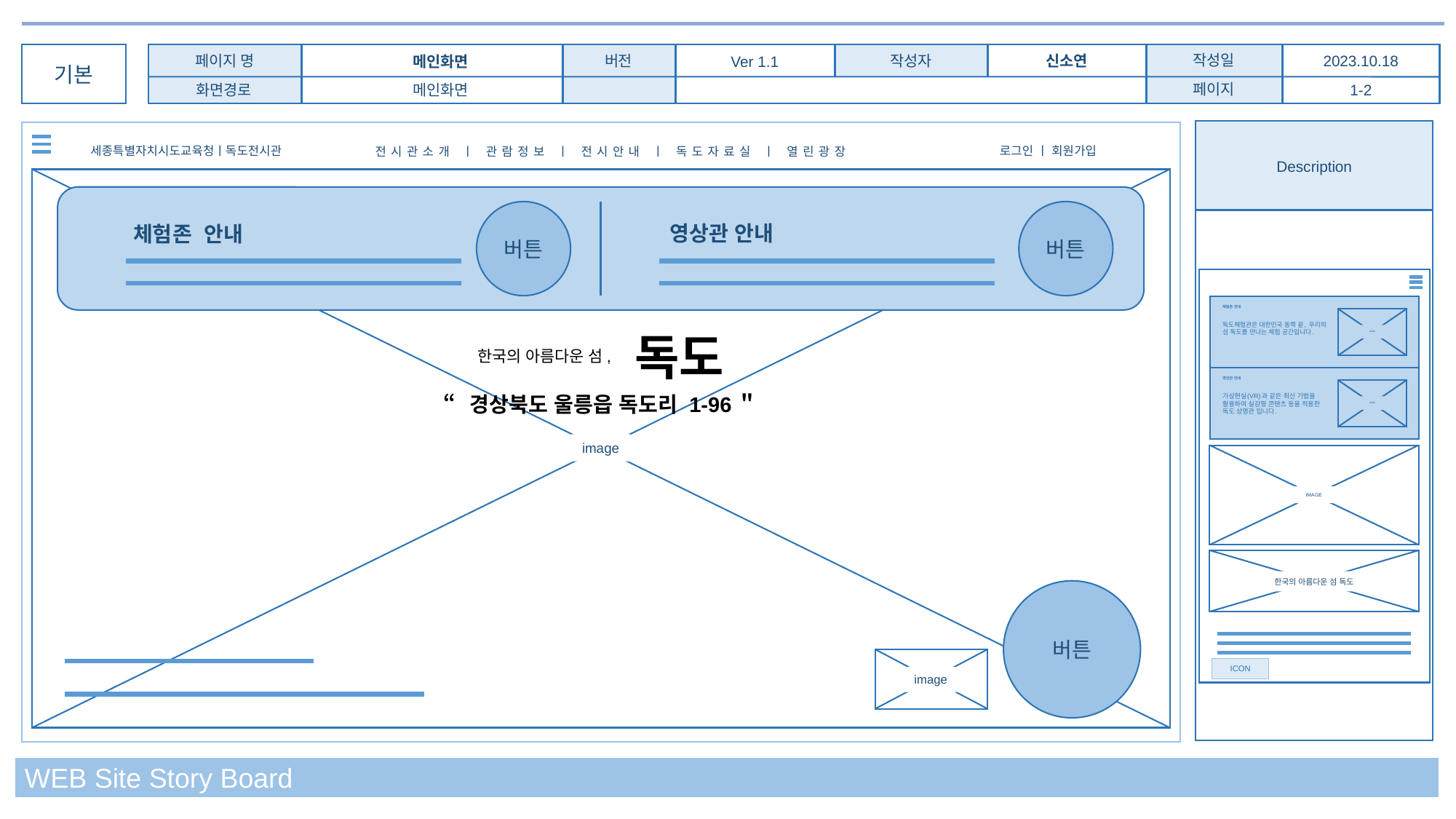

작성일
페이지 명
신소연
2023.10.18
버전
작성자
메인화면
Ver 1.1
기본
페이지
메인화면
화면경로
1-2

세종특별자치시도교육청ㅣ독도전시관
로그인 ㅣ 회원가입
전시관소개 ㅣ 관람정보 ㅣ 전시안내 ㅣ 독도자료실 ㅣ 열린광장
Description

image

버튼
버튼
영상관 안내
체험존  안내
독도
한국의 아름다운 섬,
“경상북도 울릉읍 독도리 1-96＂
버튼

image

ICON
체험존 안내
독도체험관은 대한민국 동쪽 끝, 우리의 섬 독도를 만나는 체험 공간입니다.

ICON
영상관 안내
가상현실(VR)과 같은 최신 기법을 활용하여 실감형 콘텐츠 등을 적용한 독도 상영관 입니다.

IMAGE

한국의 아름다운 섬 독도
이용약관 / 개인정보취급방침 / 이메일주소무단수집거부
ICON
WEB Site Story Board